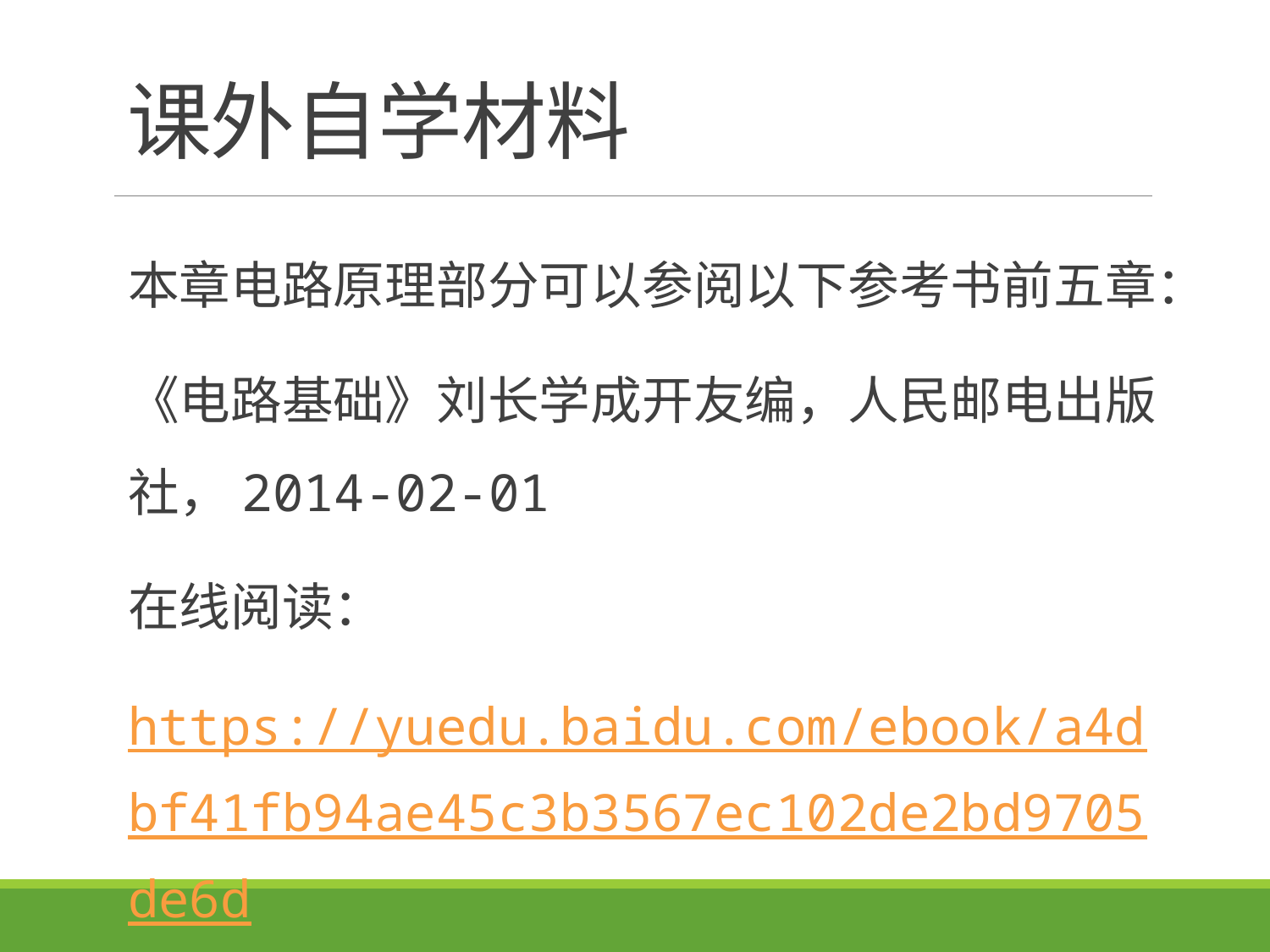

# 课外自学材料
本章电路原理部分可以参阅以下参考书前五章：
《电路基础》刘长学成开友编，人民邮电出版社，2014-02-01
在线阅读：
https://yuedu.baidu.com/ebook/a4dbf41fb94ae45c3b3567ec102de2bd9705de6d